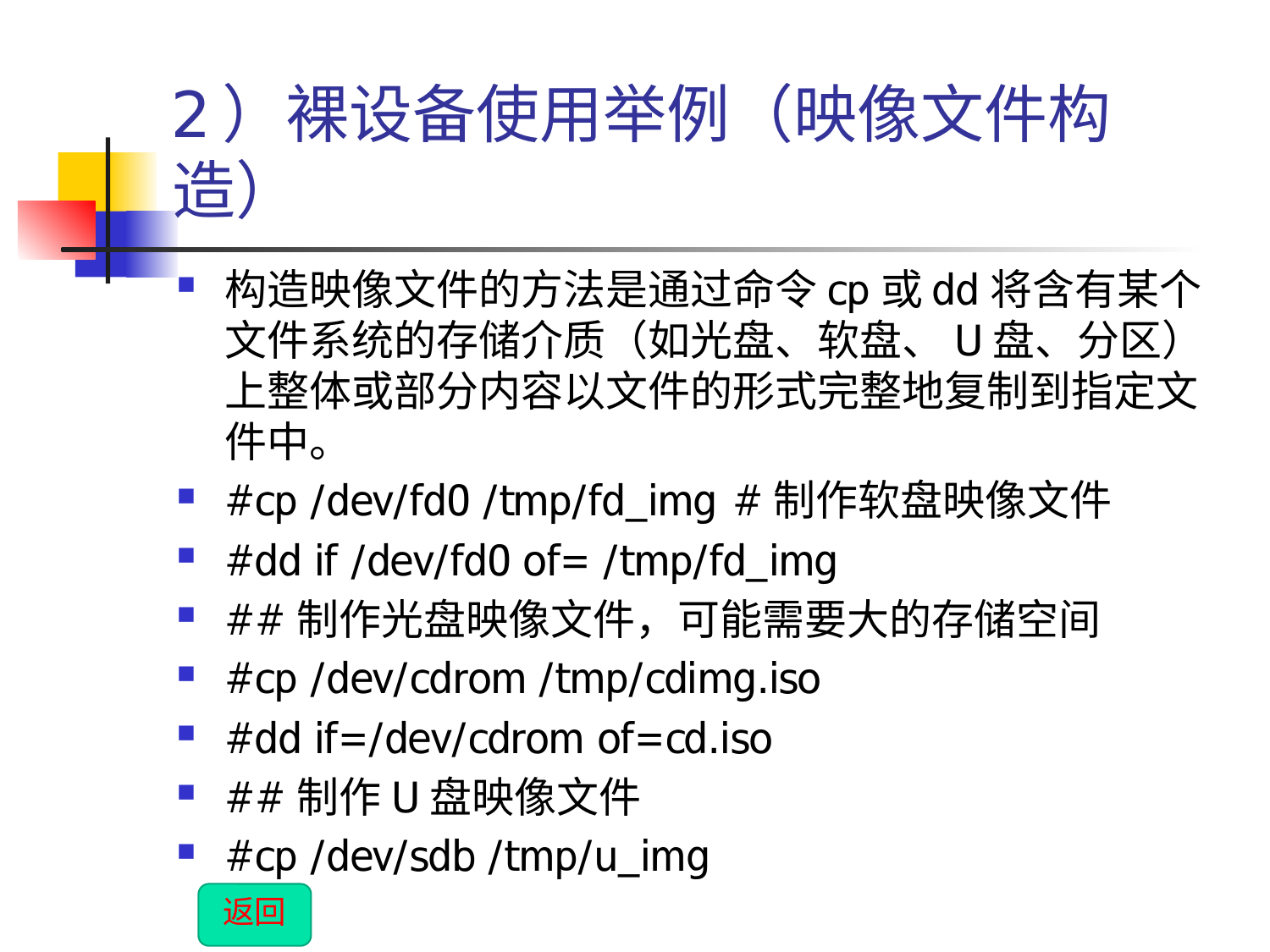

# 2）裸设备使用举例（映像文件构造）
构造映像文件的方法是通过命令cp或dd将含有某个文件系统的存储介质（如光盘、软盘、U盘、分区）上整体或部分内容以文件的形式完整地复制到指定文件中。
#cp /dev/fd0 /tmp/fd_img	#制作软盘映像文件
#dd if /dev/fd0 of= /tmp/fd_img
##制作光盘映像文件，可能需要大的存储空间
#cp /dev/cdrom /tmp/cdimg.iso
#dd if=/dev/cdrom of=cd.iso
##制作U盘映像文件
#cp /dev/sdb /tmp/u_img
返回